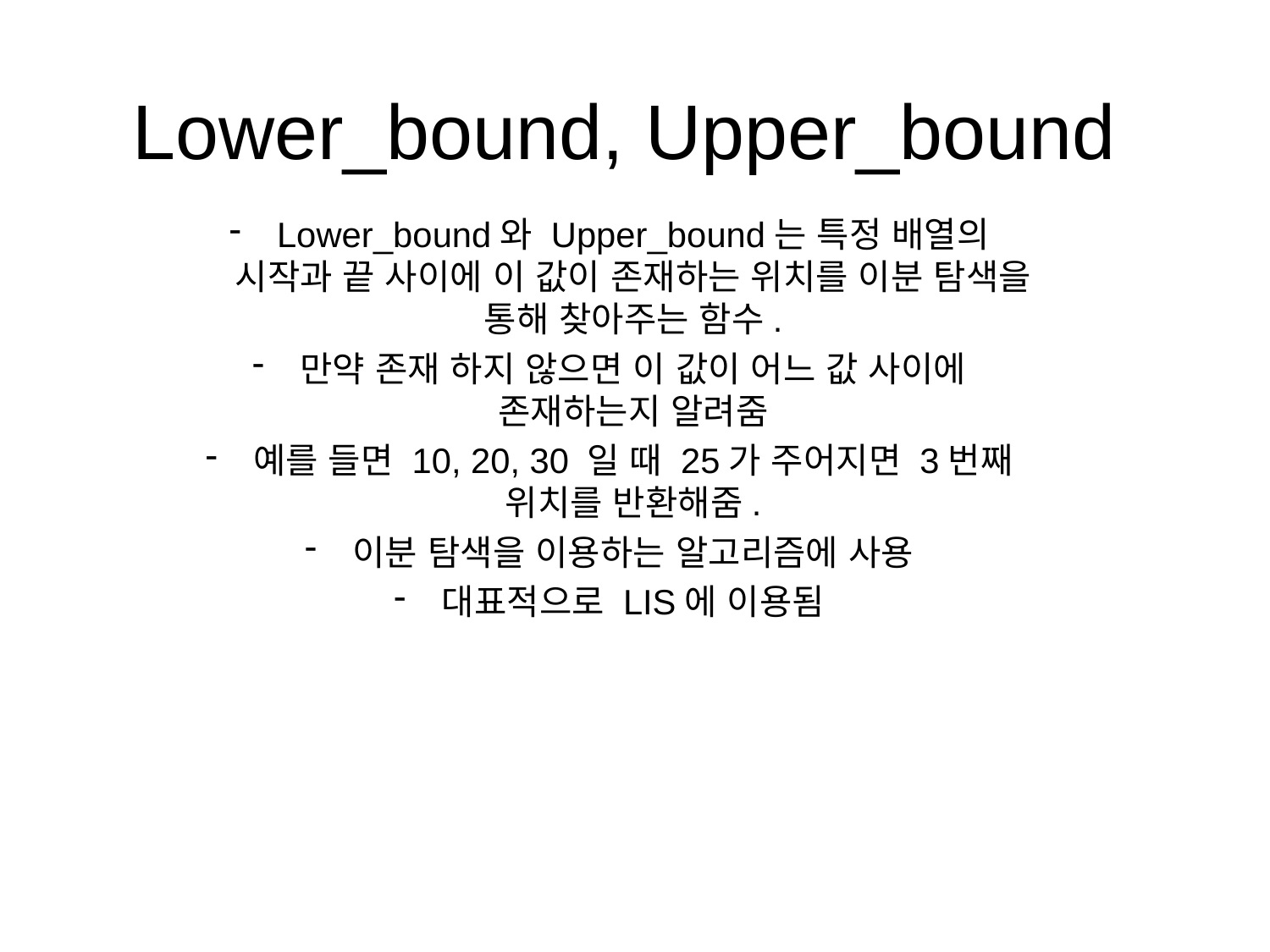

# Lower_bound, Upper_bound
Lower_bound와 Upper_bound는 특정 배열의 시작과 끝 사이에 이 값이 존재하는 위치를 이분 탐색을 통해 찾아주는 함수.
만약 존재 하지 않으면 이 값이 어느 값 사이에 존재하는지 알려줌
예를 들면 10, 20, 30 일 때 25가 주어지면 3번째 위치를 반환해줌.
이분 탐색을 이용하는 알고리즘에 사용
대표적으로 LIS에 이용됨